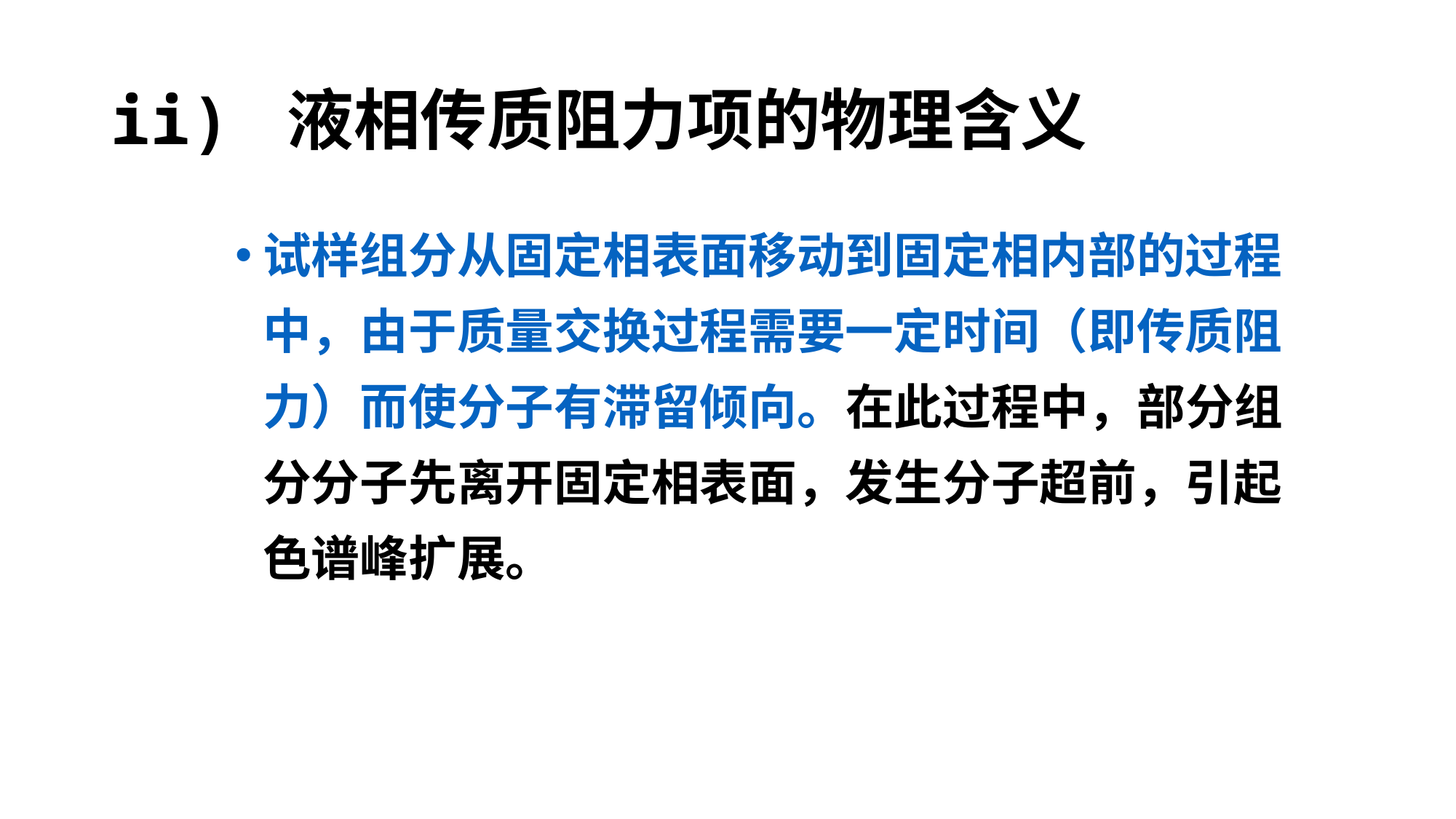

ii) 液相传质阻力项的物理含义
试样组分从固定相表面移动到固定相内部的过程中，由于质量交换过程需要一定时间（即传质阻力）而使分子有滞留倾向。在此过程中，部分组分分子先离开固定相表面，发生分子超前，引起色谱峰扩展。